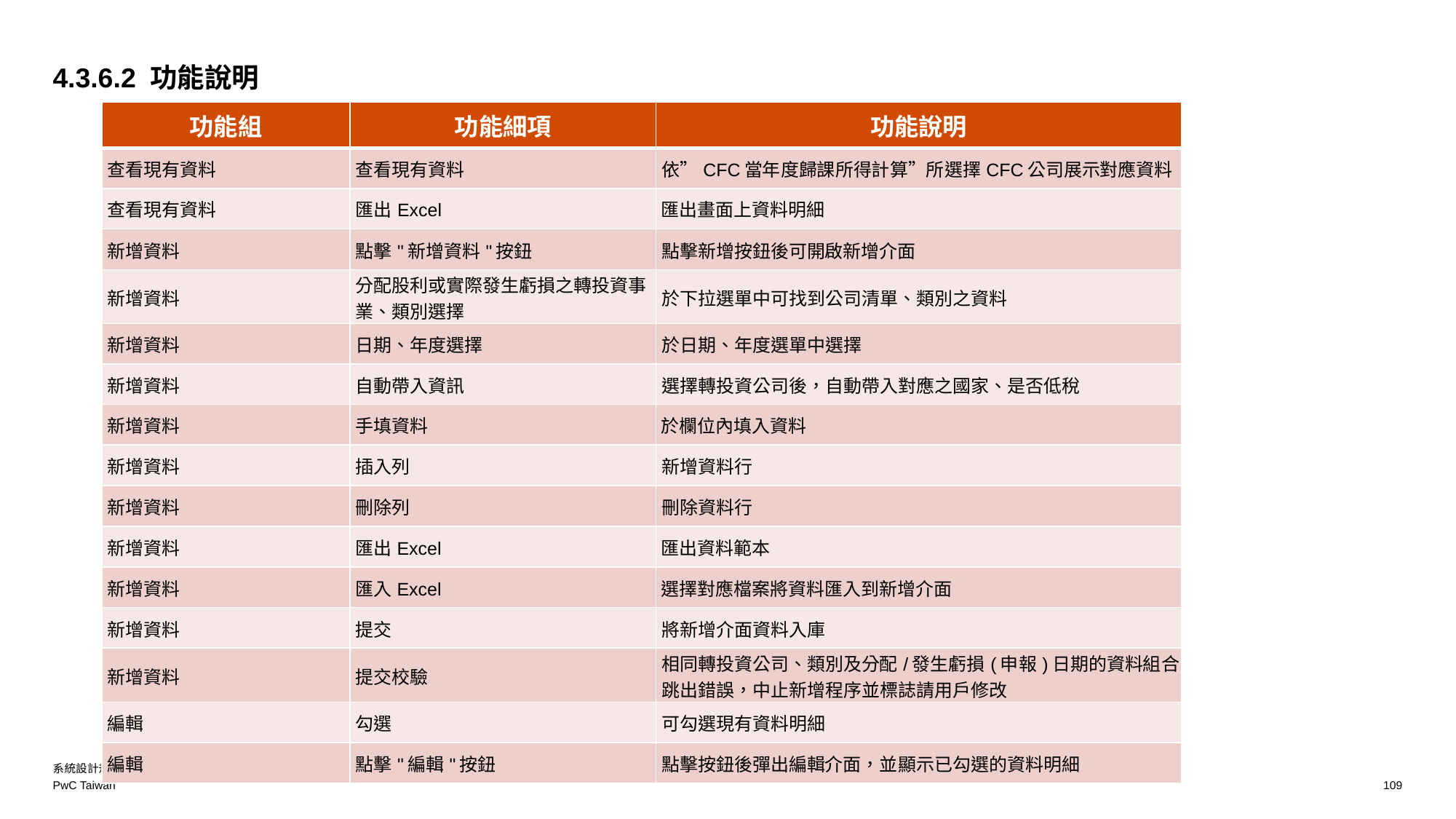

4.3.6.2 功能說明
| 功能組 | 功能細項 | 功能說明 |
| --- | --- | --- |
| 查看現有資料 | 查看現有資料 | 依”CFC當年度歸課所得計算”所選擇CFC公司展示對應資料 |
| 查看現有資料 | 匯出Excel | 匯出畫面上資料明細 |
| 新增資料 | 點擊"新增資料"按鈕 | 點擊新增按鈕後可開啟新增介面 |
| 新增資料 | 分配股利或實際發生虧損之轉投資事業、類別選擇 | 於下拉選單中可找到公司清單、類別之資料 |
| 新增資料 | 日期、年度選擇 | 於日期、年度選單中選擇 |
| 新增資料 | 自動帶入資訊 | 選擇轉投資公司後，自動帶入對應之國家、是否低稅 |
| 新增資料 | 手填資料 | 於欄位內填入資料 |
| 新增資料 | 插入列 | 新增資料行 |
| 新增資料 | 刪除列 | 刪除資料行 |
| 新增資料 | 匯出Excel | 匯出資料範本 |
| 新增資料 | 匯入Excel | 選擇對應檔案將資料匯入到新增介面 |
| 新增資料 | 提交 | 將新增介面資料入庫 |
| 新增資料 | 提交校驗 | 相同轉投資公司、類別及分配/發生虧損(申報)日期的資料組合跳出錯誤，中止新增程序並標誌請用戶修改 |
| 編輯 | 勾選 | 可勾選現有資料明細 |
| 編輯 | 點擊"編輯"按鈕 | 點擊按鈕後彈出編輯介面，並顯示已勾選的資料明細 |
系統設計規格書_CFC管理模組
109